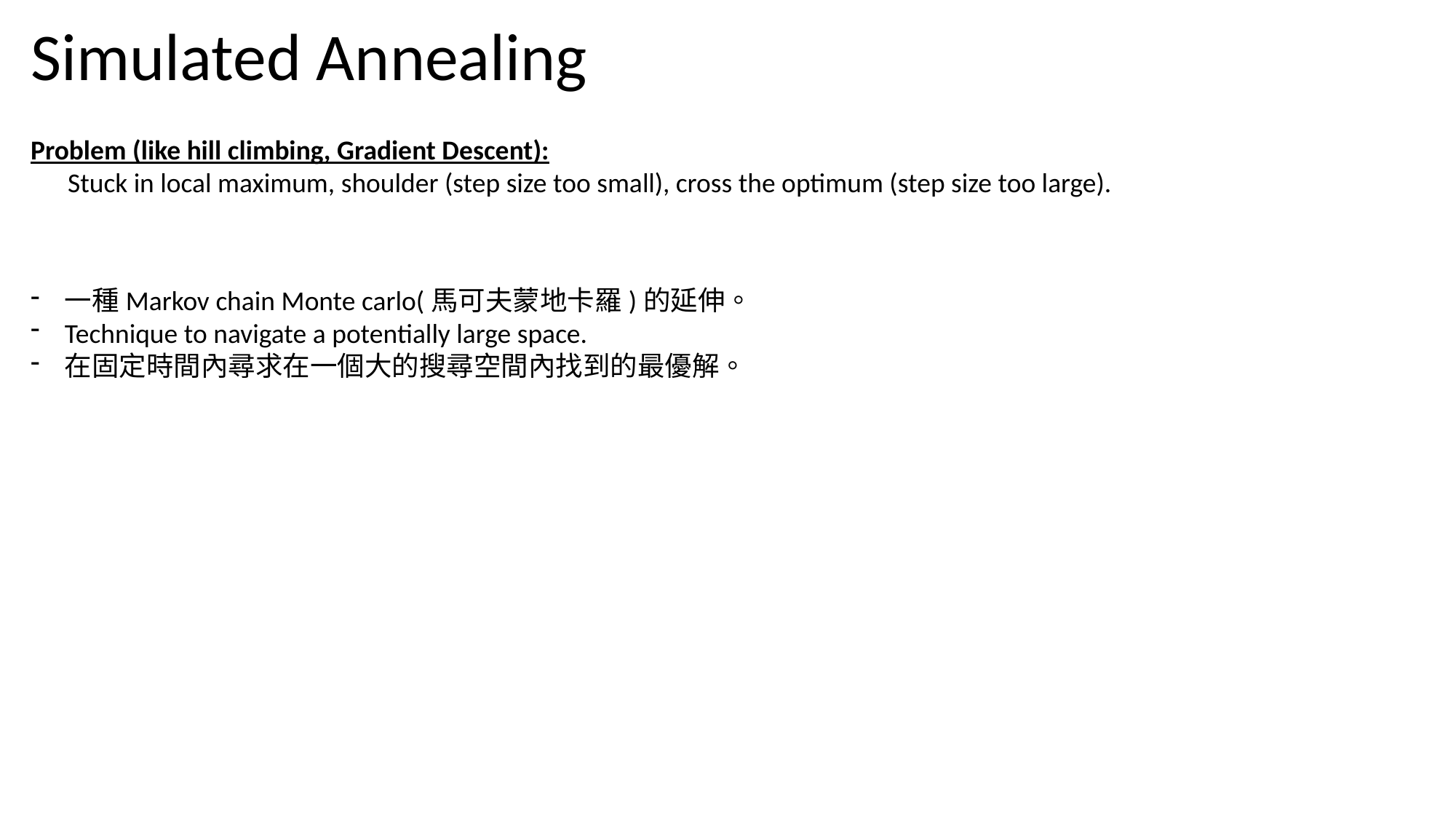

# Simulated Annealing
Problem (like hill climbing, Gradient Descent):
      Stuck in local maximum, shoulder (step size too small), cross the optimum (step size too large).
一種Markov chain Monte carlo(馬可夫蒙地卡羅)的延伸。
Technique to navigate a potentially large space.
在固定時間內尋求在一個大的搜尋空間內找到的最優解。